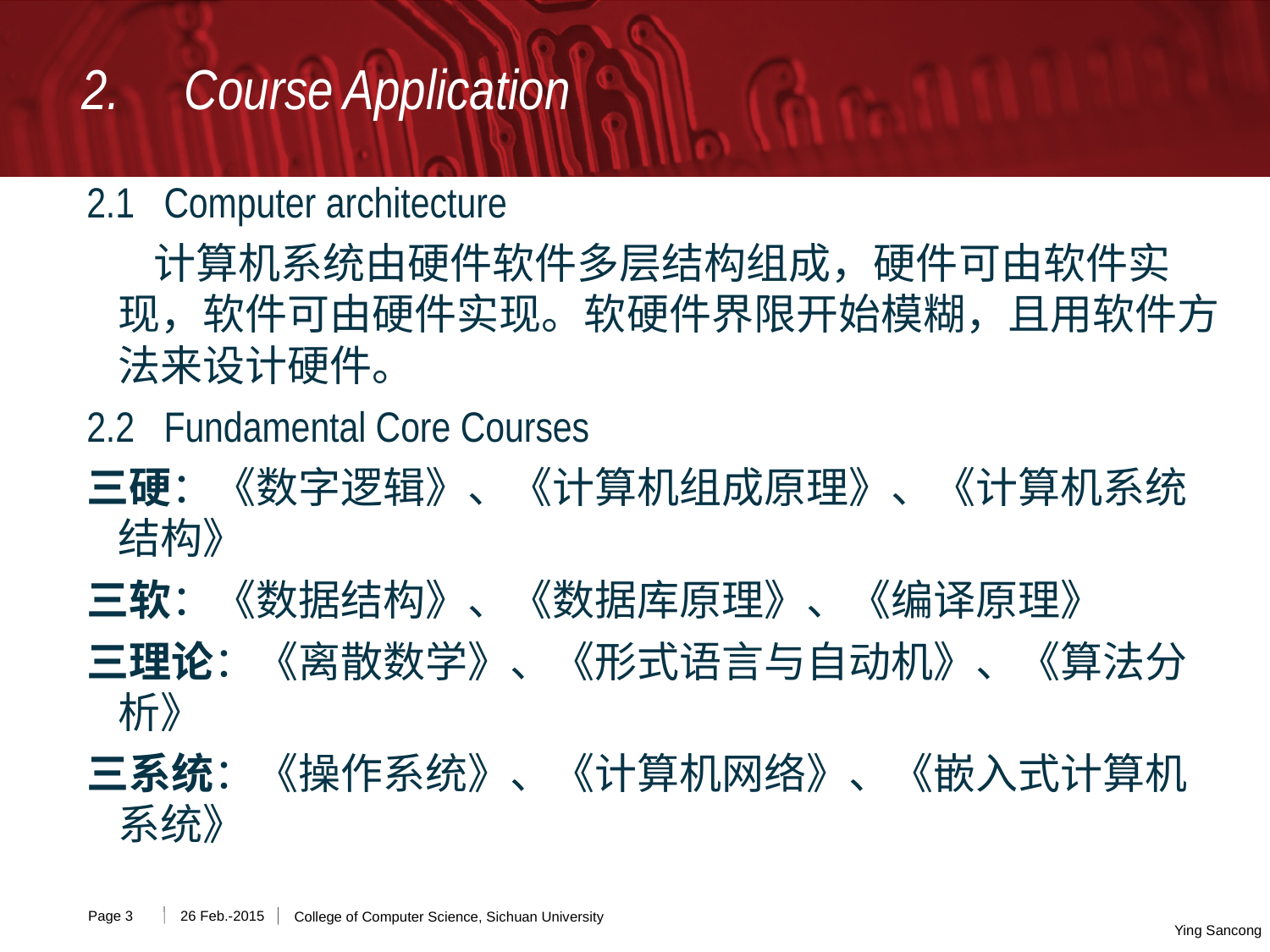

2.     Course Application
2.1   Computer architecture
      计算机系统由硬件软件多层结构组成，硬件可由软件实现，软件可由硬件实现。软硬件界限开始模糊，且用软件方法来设计硬件。
2.2   Fundamental Core Courses
三硬：《数字逻辑》、《计算机组成原理》、《计算机系统结构》
三软：《数据结构》、《数据库原理》、《编译原理》
三理论：《离散数学》、《形式语言与自动机》、《算法分析》
三系统：《操作系统》、《计算机网络》、《嵌入式计算机系统》

Page 3
26 Feb.-2015
College of Computer Science, Sichuan University
Ying Sancong